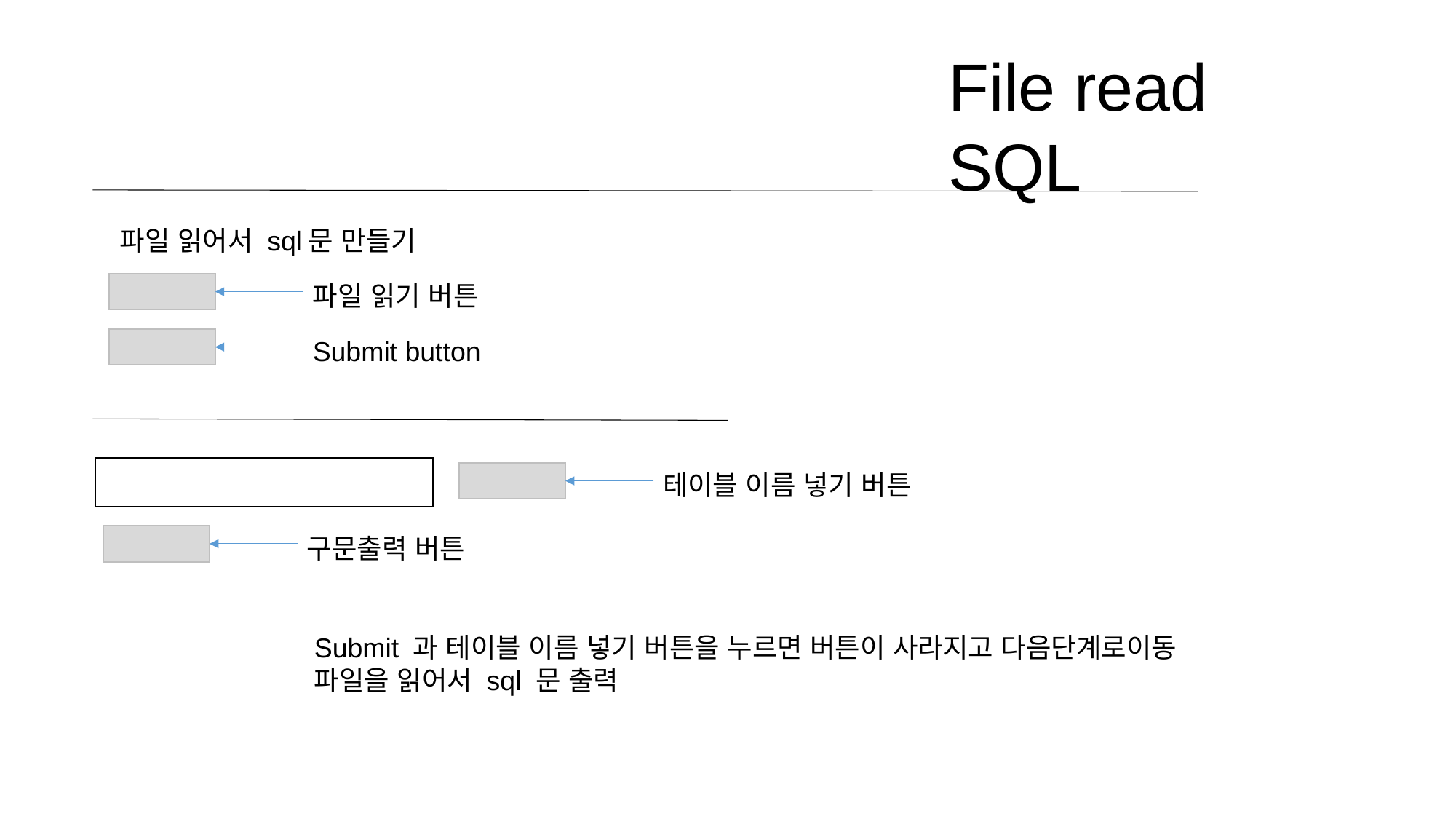

File read SQL
파일 읽어서 sql문 만들기

파일 읽기 버튼

Submit button

테이블 이름 넣기 버튼

구문출력 버튼
Submit 과 테이블 이름 넣기 버튼을 누르면 버튼이 사라지고 다음단계로이동
파일을 읽어서 sql 문 출력